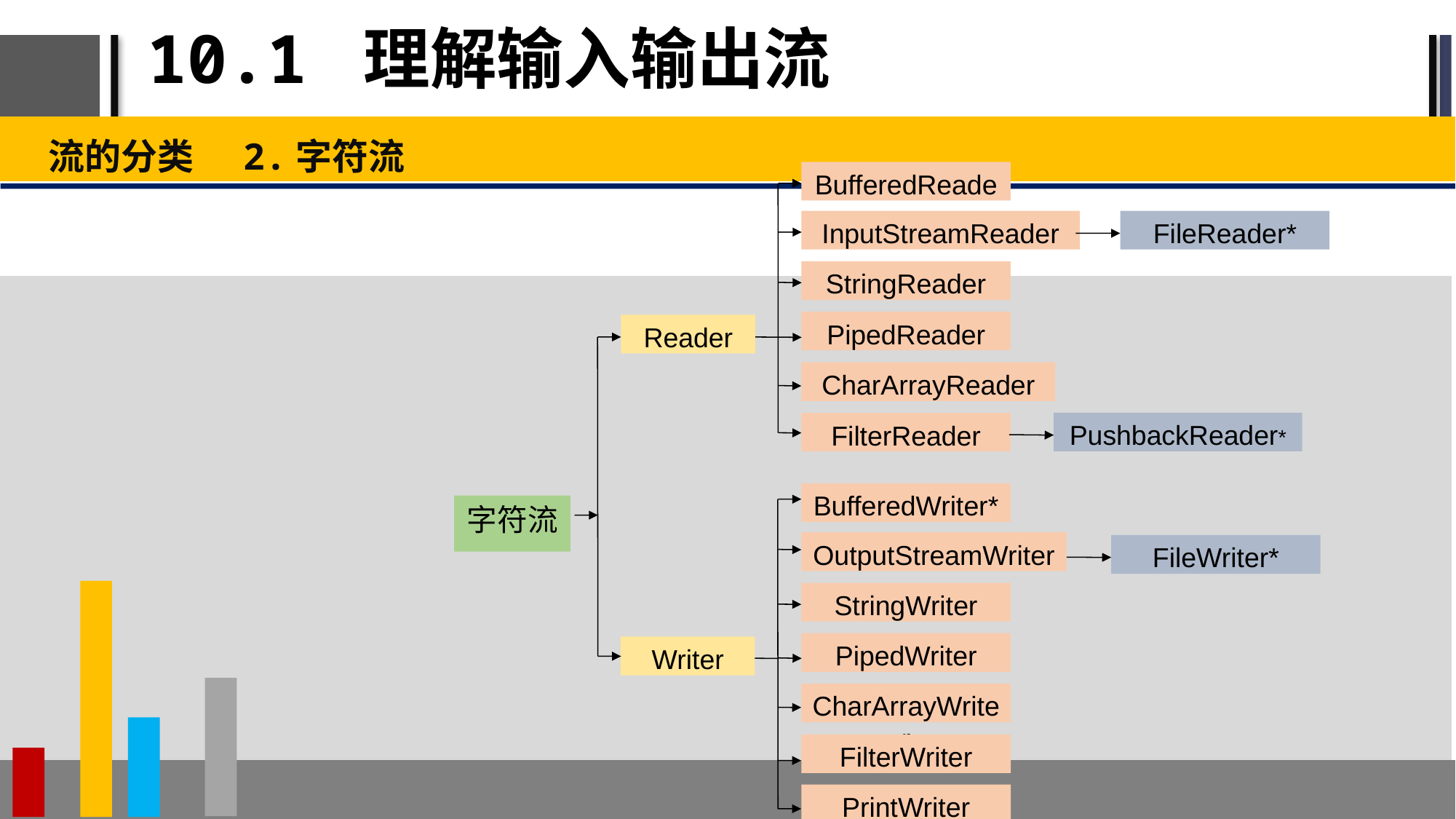

# 10.1 理解输入输出流

流的分类     2.字符流
BufferedReader
InputStreamReader
FileReader*
StringReader
PipedReader
Reader
CharArrayReader
PushbackReader*
FilterReader
BufferedWriter*
字符流
OutputStreamWriter
FileWriter*
StringWriter
PipedWriter
Writer
CharArrayWriter
FilterWriter
PrintWriter